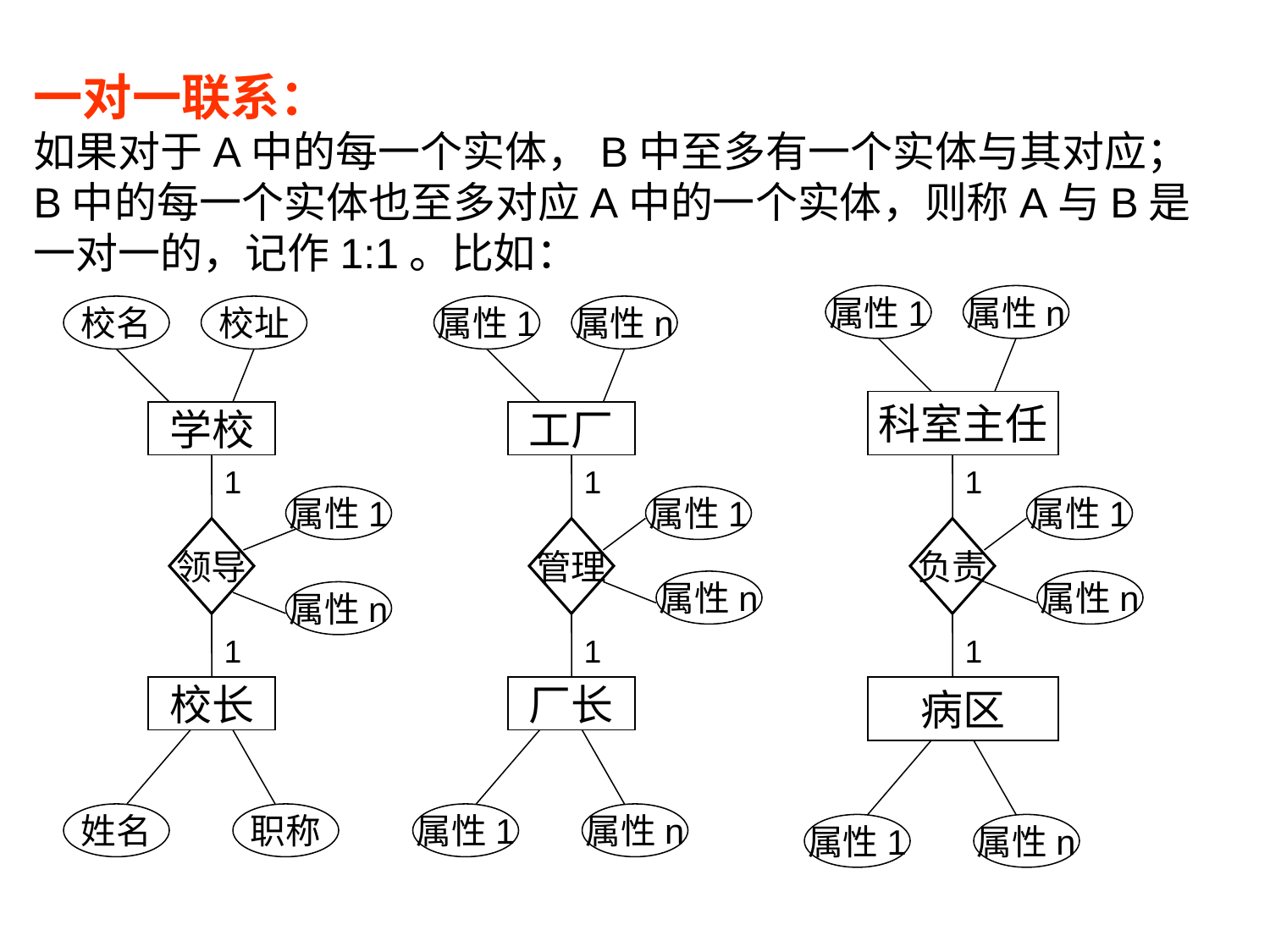

一对一联系：
如果对于A中的每一个实体，B中至多有一个实体与其对应；B中的每一个实体也至多对应A中的一个实体，则称A与B是一对一的，记作1:1。比如：
属性1
属性n
校名
校址
属性1
属性n

科室主任
学校
工厂

1
1
1
属性1
属性1
属性1

领导
管理

负责

属性n
属性n
属性n

1
1
1
校长
厂长
病区

姓名
职称
属性1
属性n
属性1
属性n